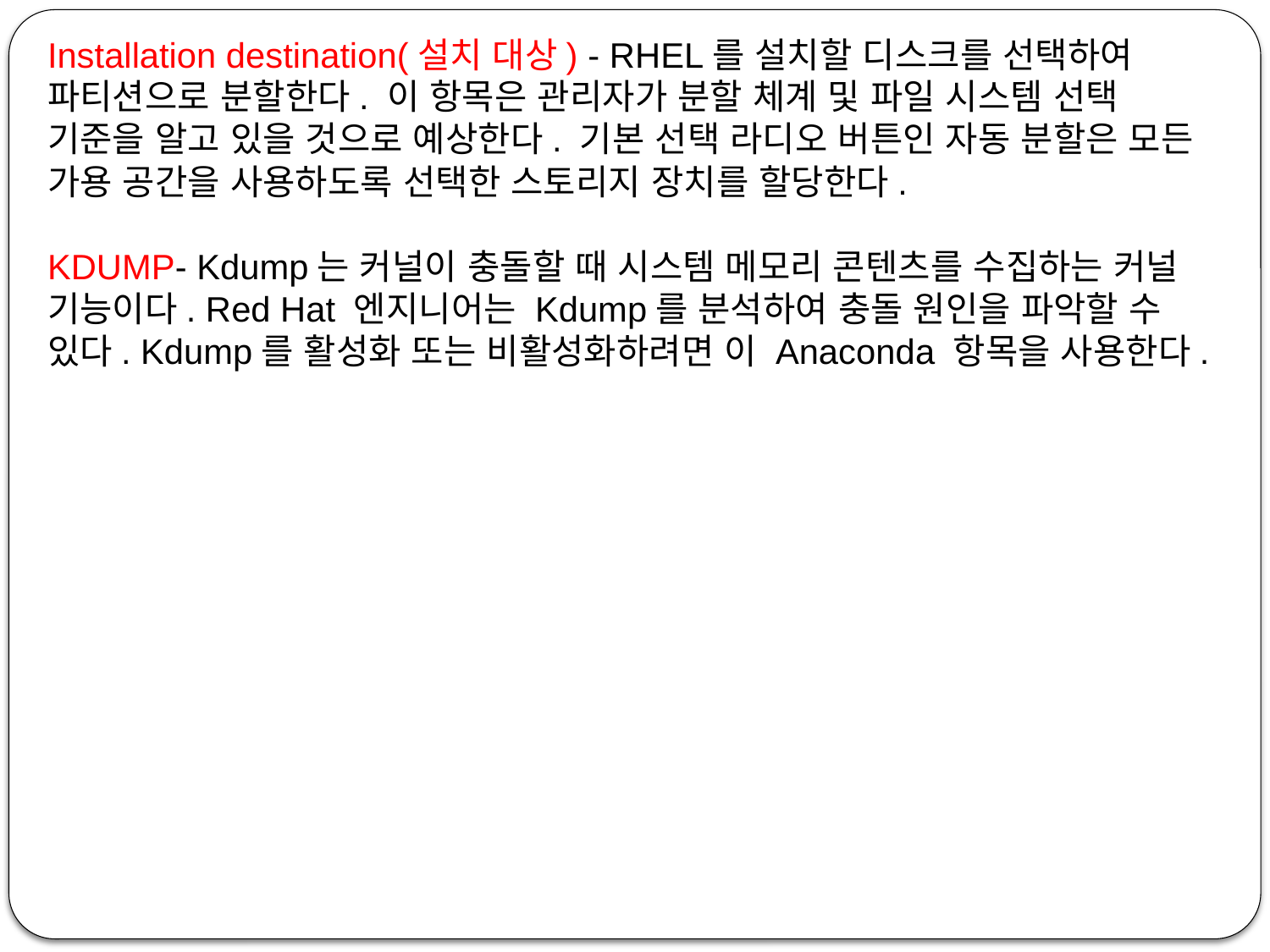

Installation destination(설치 대상) - RHEL를 설치할 디스크를 선택하여 파티션으로 분할한다. 이 항목은 관리자가 분할 체계 및 파일 시스템 선택 기준을 알고 있을 것으로 예상한다. 기본 선택 라디오 버튼인 자동 분할은 모든 가용 공간을 사용하도록 선택한 스토리지 장치를 할당한다.

KDUMP- Kdump는 커널이 충돌할 때 시스템 메모리 콘텐츠를 수집하는 커널 기능이다. Red Hat 엔지니어는 Kdump를 분석하여 충돌 원인을 파악할 수 있다. Kdump를 활성화 또는 비활성화하려면 이 Anaconda 항목을 사용한다.